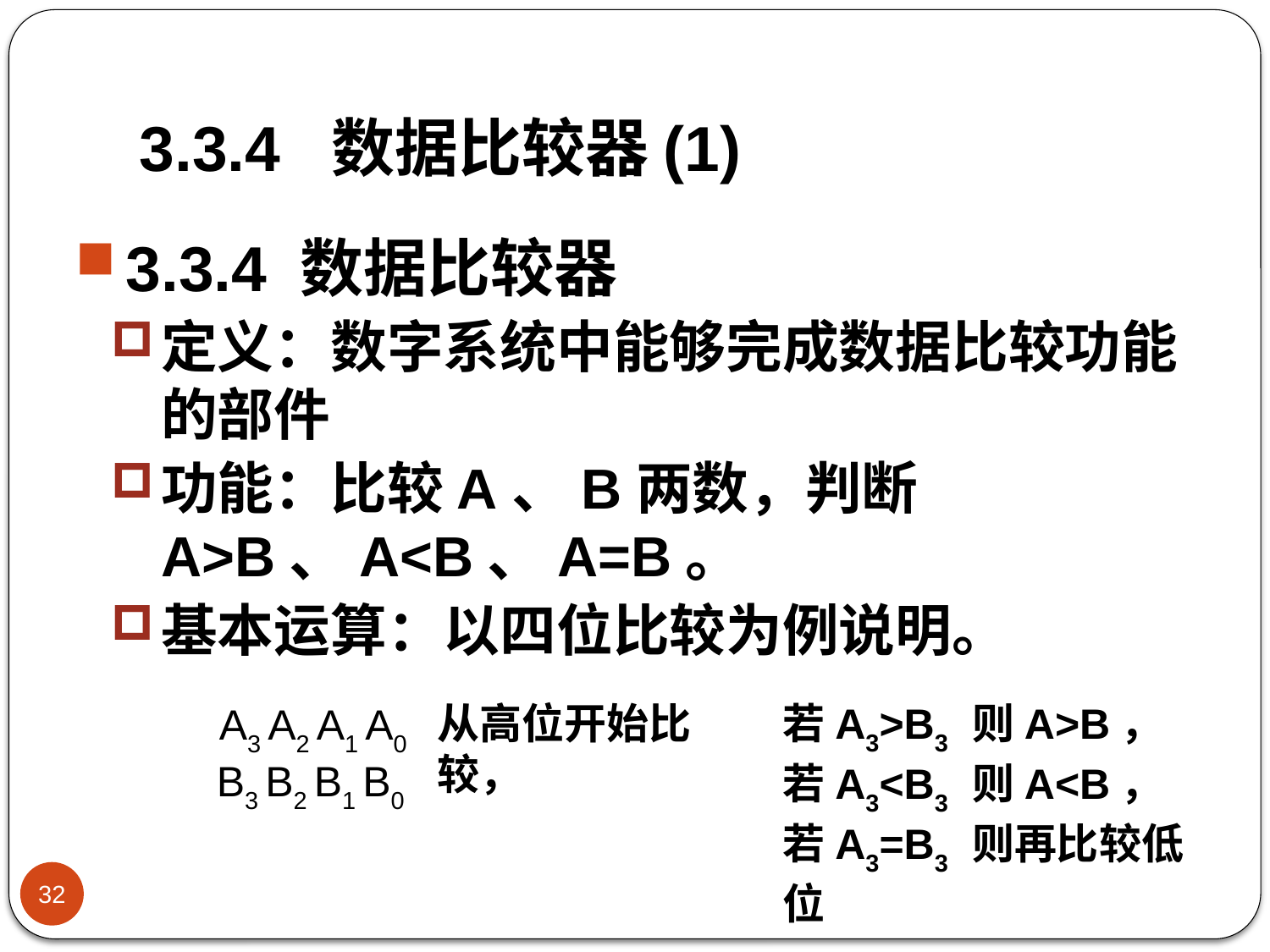

# 3.3.4  数据比较器(1)
3.3.4 数据比较器
定义：数字系统中能够完成数据比较功能的部件
功能：比较A、B两数，判断A>B、A<B、A=B。
基本运算：以四位比较为例说明。
从高位开始比较，
若A3>B3  则A>B，
若A3<B3  则A<B，
若A3=B3  则再比较低位
A3 A2 A1 A0
B3 B2 B1 B0
32